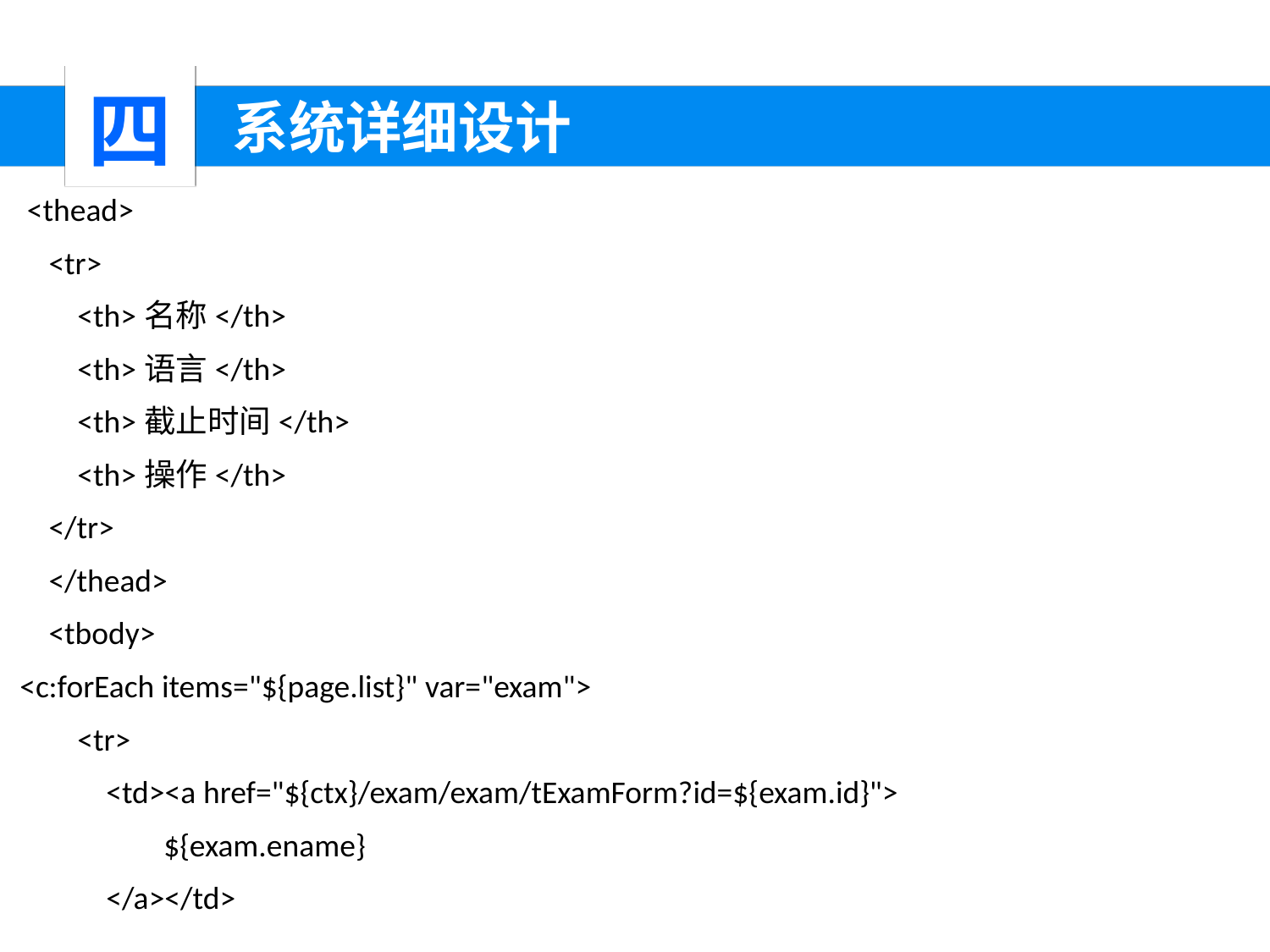

四
                系统详细设计
 <thead>
    <tr>
        <th>名称</th>
        <th>语言</th>
        <th>截止时间</th>
        <th>操作</th>
    </tr>
    </thead>
    <tbody>
<c:forEach items="${page.list}" var="exam">
        <tr>
            <td><a href="${ctx}/exam/exam/tExamForm?id=${exam.id}">
                    ${exam.ename}
            </a></td>